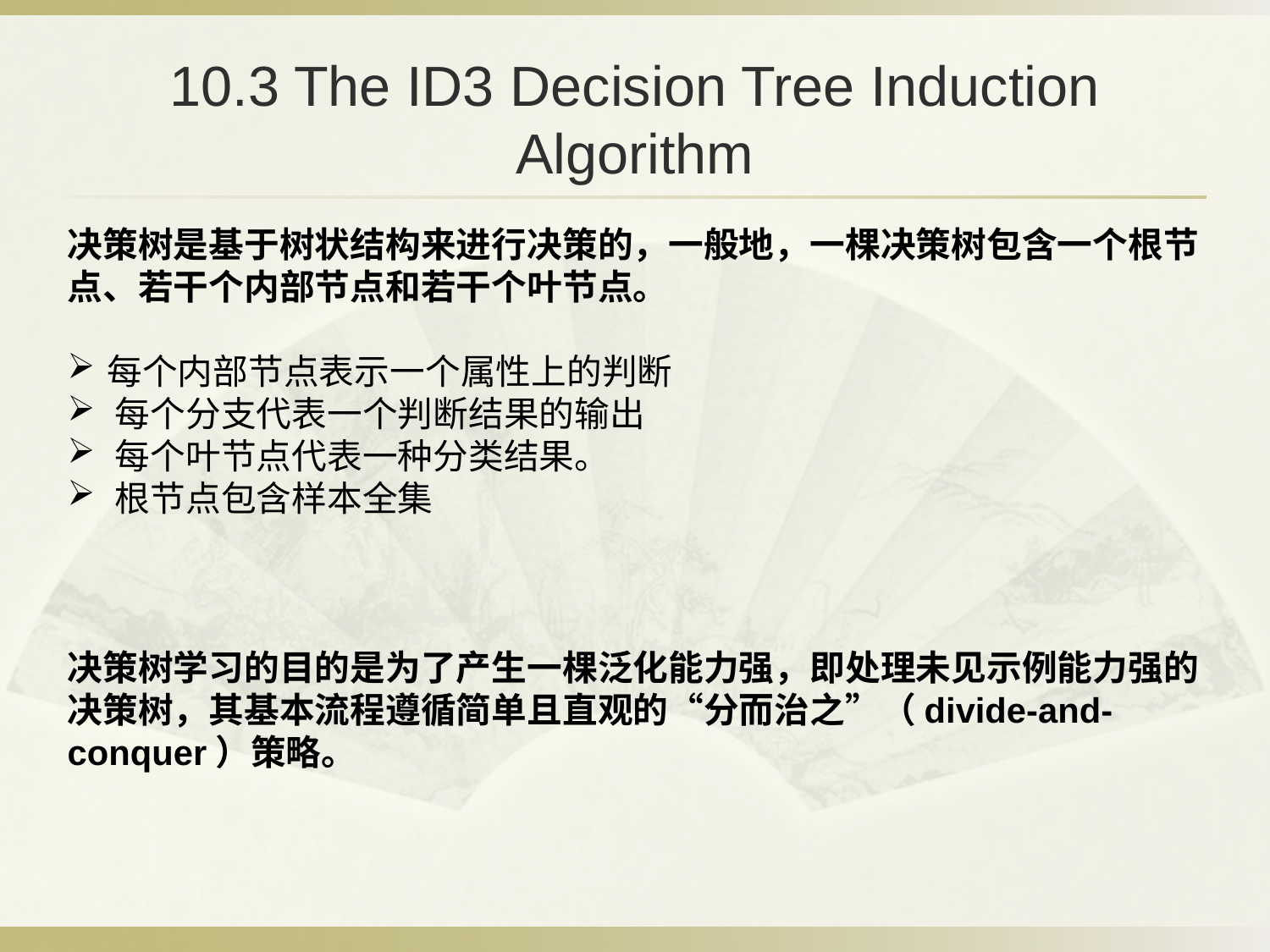

# 10.3 The ID3 Decision Tree Induction Algorithm
决策树是基于树状结构来进行决策的，一般地，一棵决策树包含一个根节点、若干个内部节点和若干个叶节点。

每个内部节点表示一个属性上的判断
每个分支代表一个判断结果的输出
每个叶节点代表一种分类结果。
根节点包含样本全集

决策树学习的目的是为了产生一棵泛化能力强，即处理未见示例能力强的决策树，其基本流程遵循简单且直观的“分而治之”（divide-and-conquer）策略。